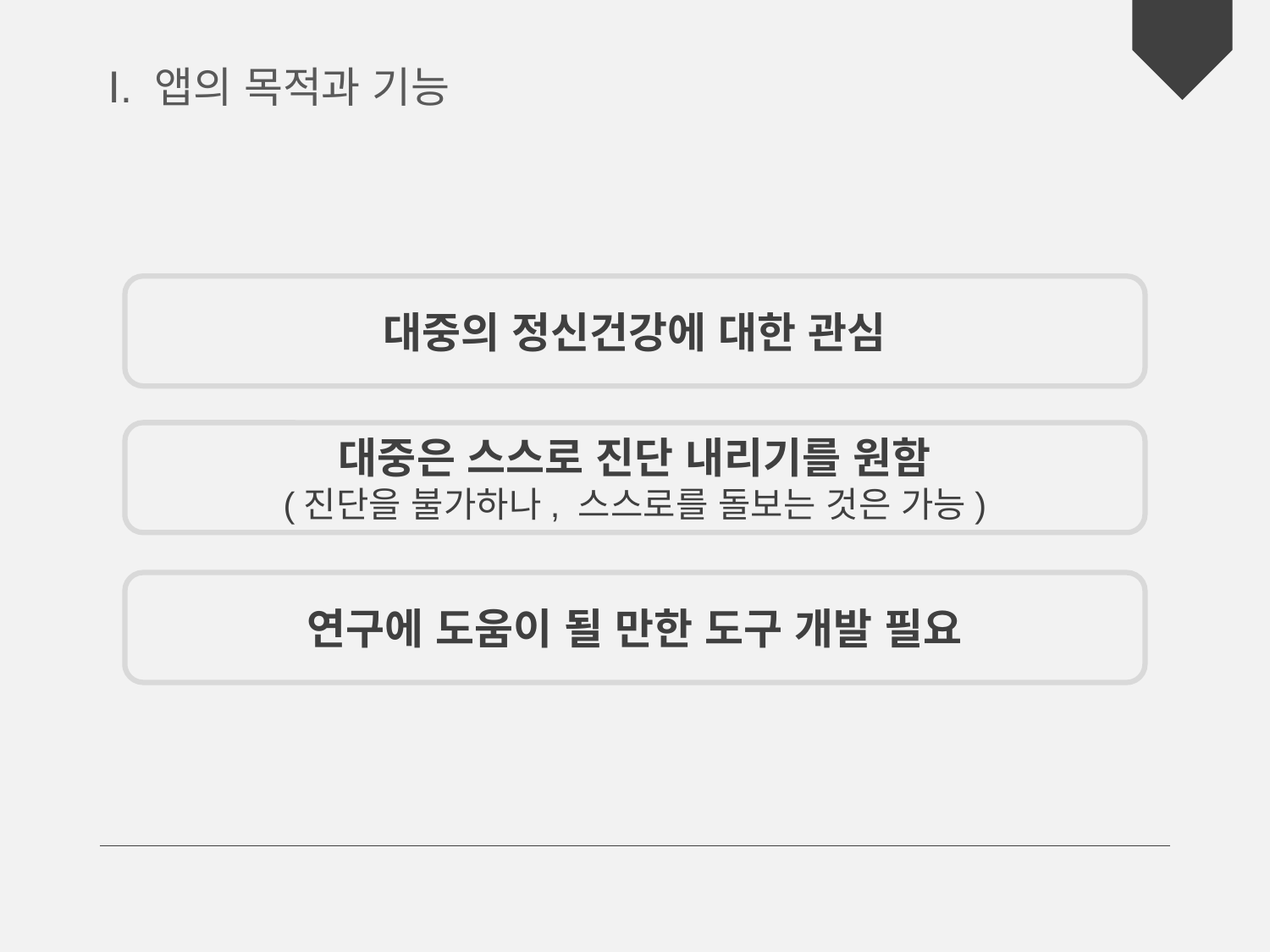

Ⅰ. 앱의 목적과 기능
대중의 정신건강에 대한 관심
대중은 스스로 진단 내리기를 원함
(진단을 불가하나, 스스로를 돌보는 것은 가능)
연구에 도움이 될 만한 도구 개발 필요